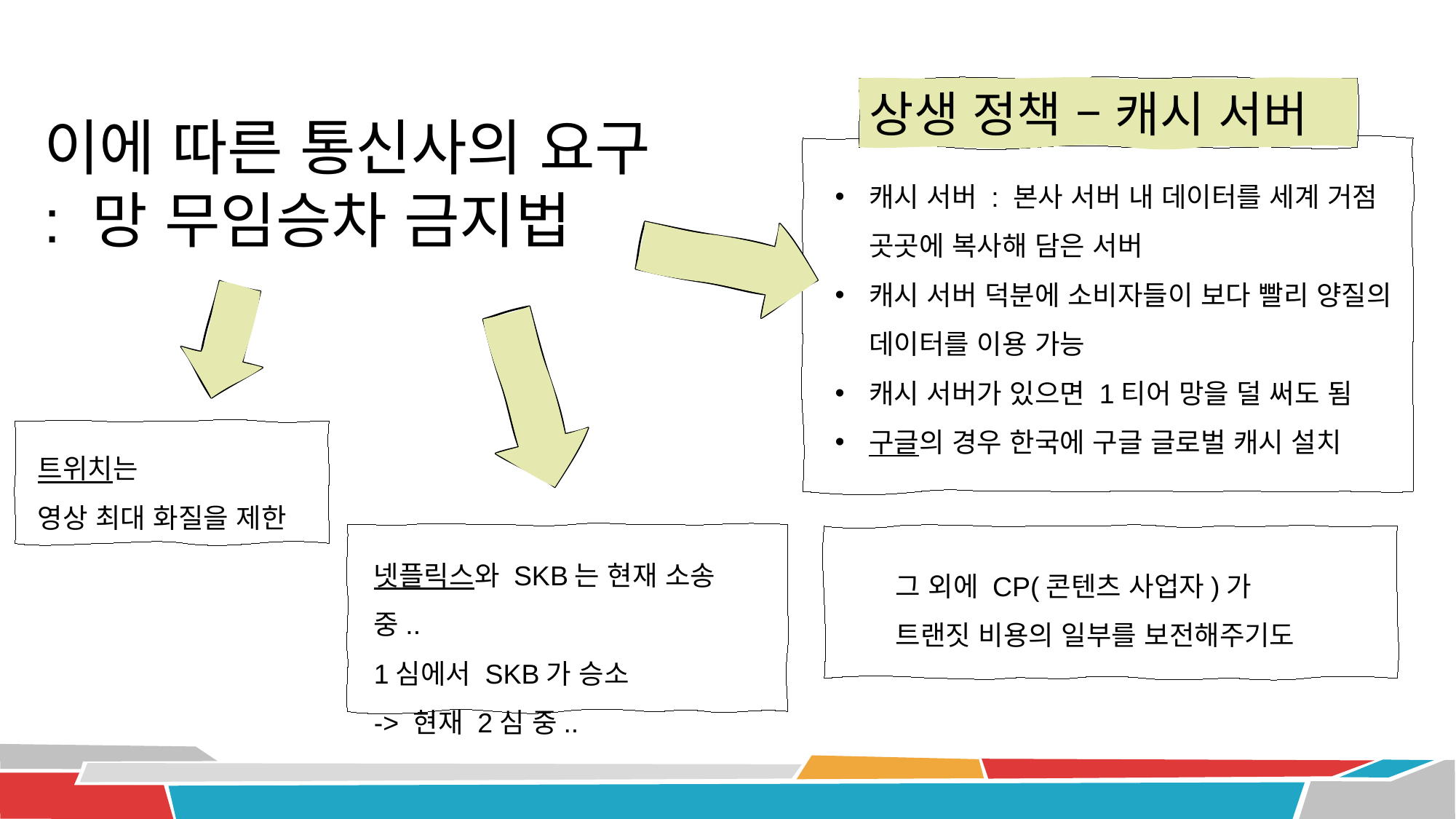

상생 정책 – 캐시 서버
이에 따른 통신사의 요구
: 망 무임승차 금지법

캐시 서버 : 본사 서버 내 데이터를 세계 거점 곳곳에 복사해 담은 서버
캐시 서버 덕분에 소비자들이 보다 빨리 양질의 데이터를 이용 가능
캐시 서버가 있으면 1티어 망을 덜 써도 됨
구글의 경우 한국에 구글 글로벌 캐시 설치

트위치는
영상 최대 화질을 제한

넷플릭스와 SKB는 현재 소송 중..
1심에서 SKB가 승소
-> 현재 2심 중..
그 외에 CP(콘텐츠 사업자)가
트랜짓 비용의 일부를 보전해주기도